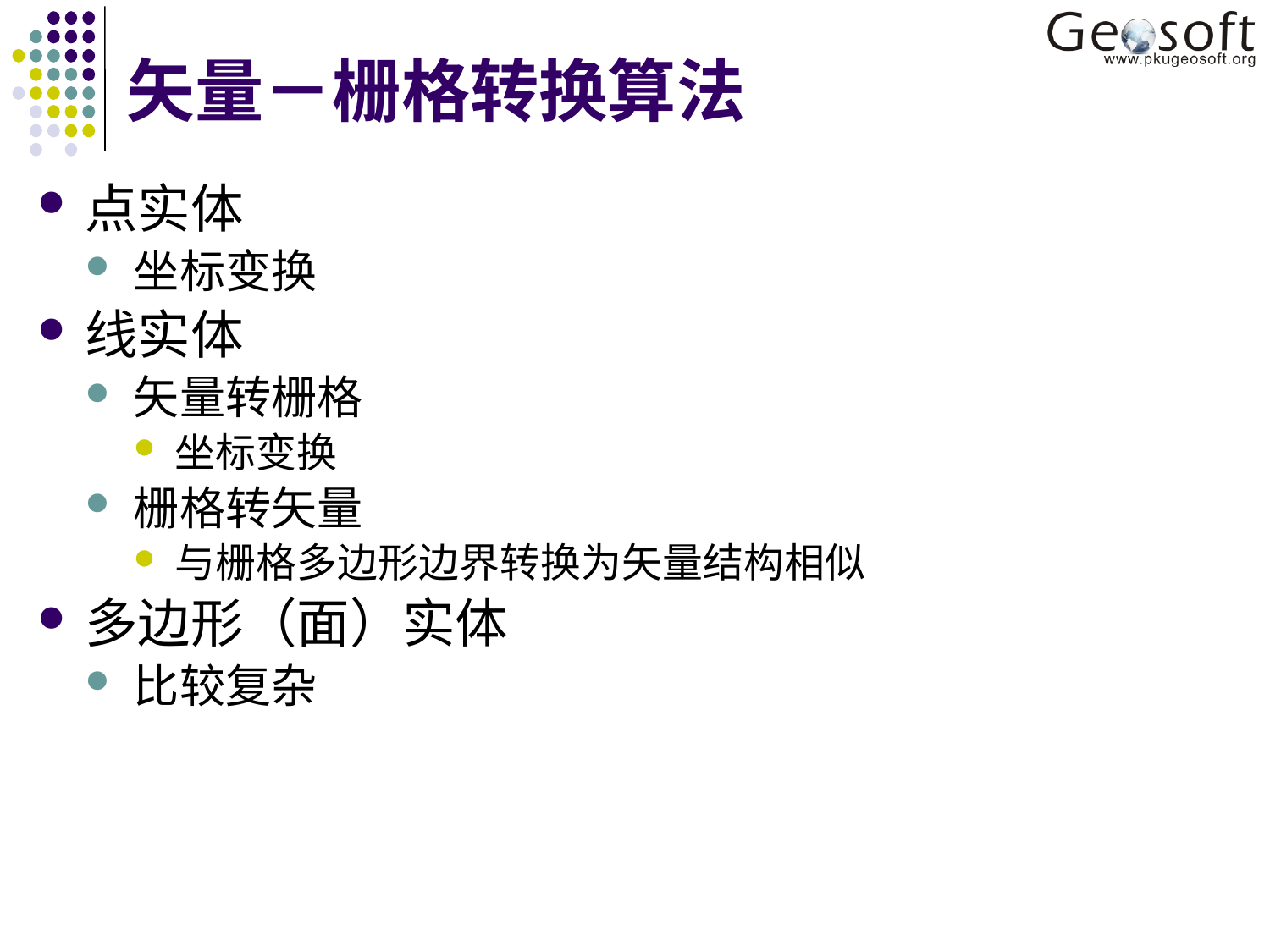

# 矢量－栅格转换算法
点实体
坐标变换
线实体
矢量转栅格
坐标变换
栅格转矢量
与栅格多边形边界转换为矢量结构相似
多边形（面）实体
比较复杂